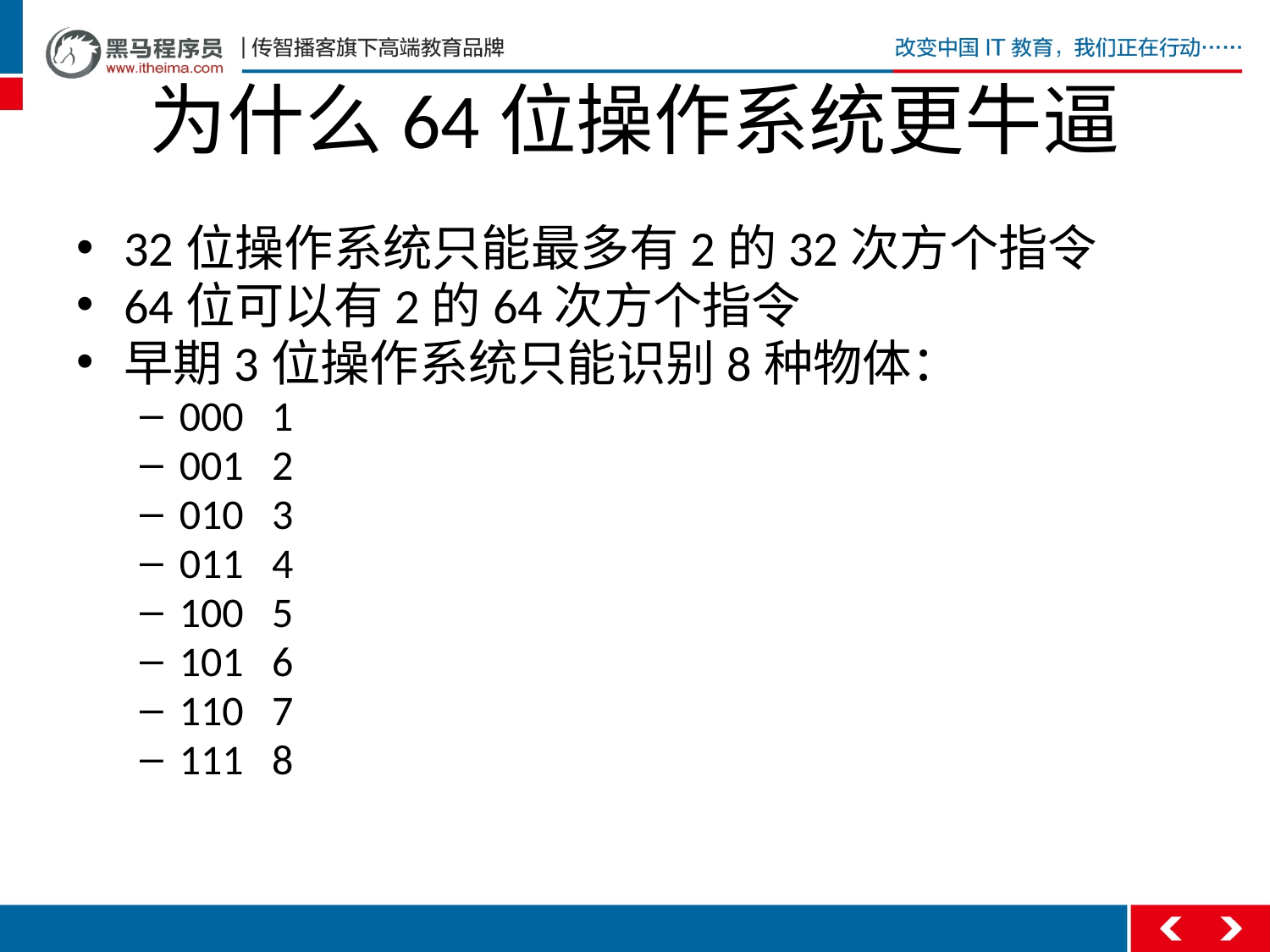

# 为什么64位操作系统更牛逼
32位操作系统只能最多有2的32次方个指令
64位可以有2的64次方个指令
早期3位操作系统只能识别8种物体：
000   1
001   2
010   3
011   4
100   5
101   6
110   7
111   8